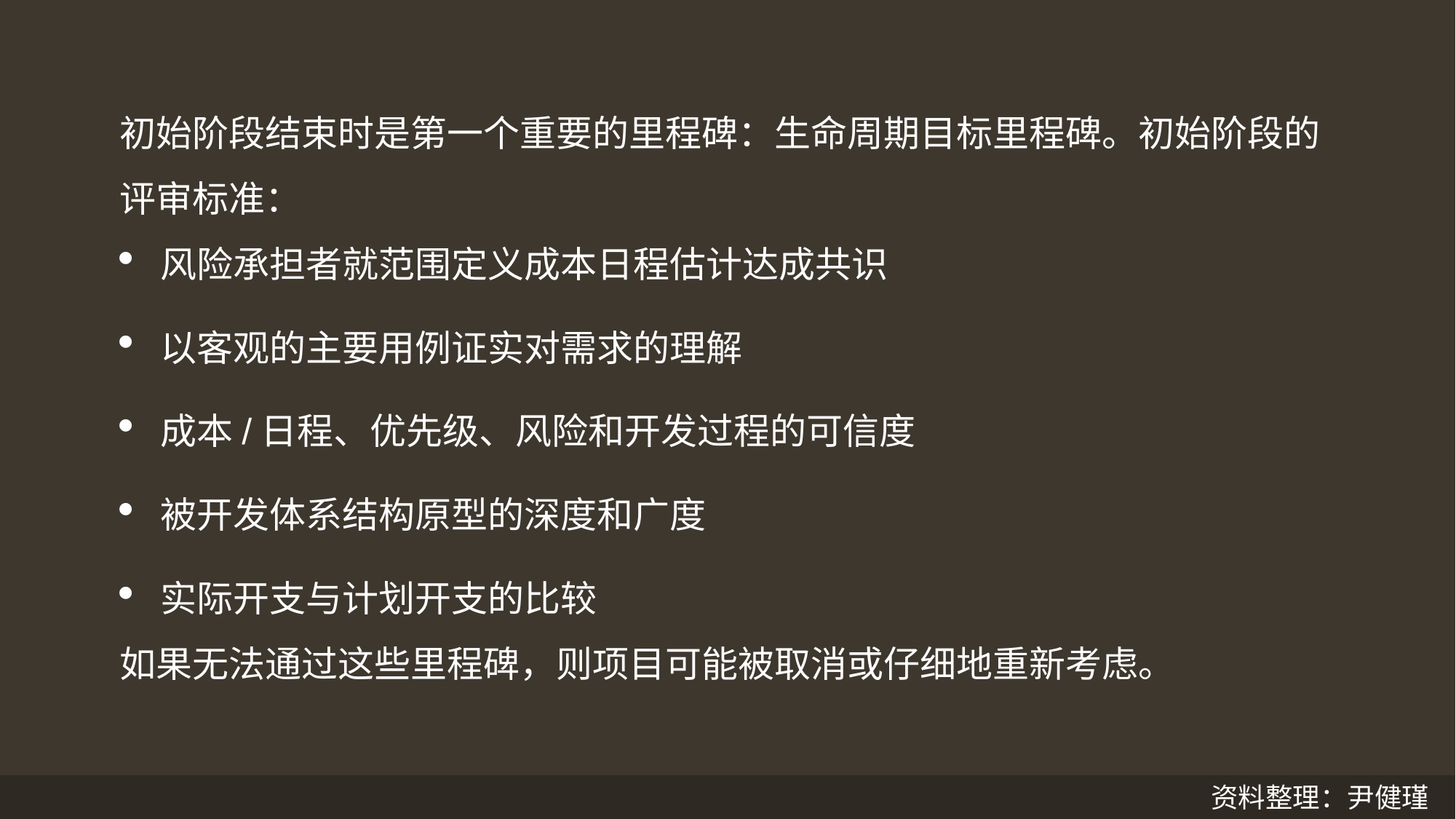

初始阶段结束时是第一个重要的里程碑：生命周期目标里程碑。初始阶段的评审标准：
风险承担者就范围定义成本日程估计达成共识
以客观的主要用例证实对需求的理解
成本/日程、优先级、风险和开发过程的可信度
被开发体系结构原型的深度和广度
实际开支与计划开支的比较
如果无法通过这些里程碑，则项目可能被取消或仔细地重新考虑。
资料整理：尹健瑾